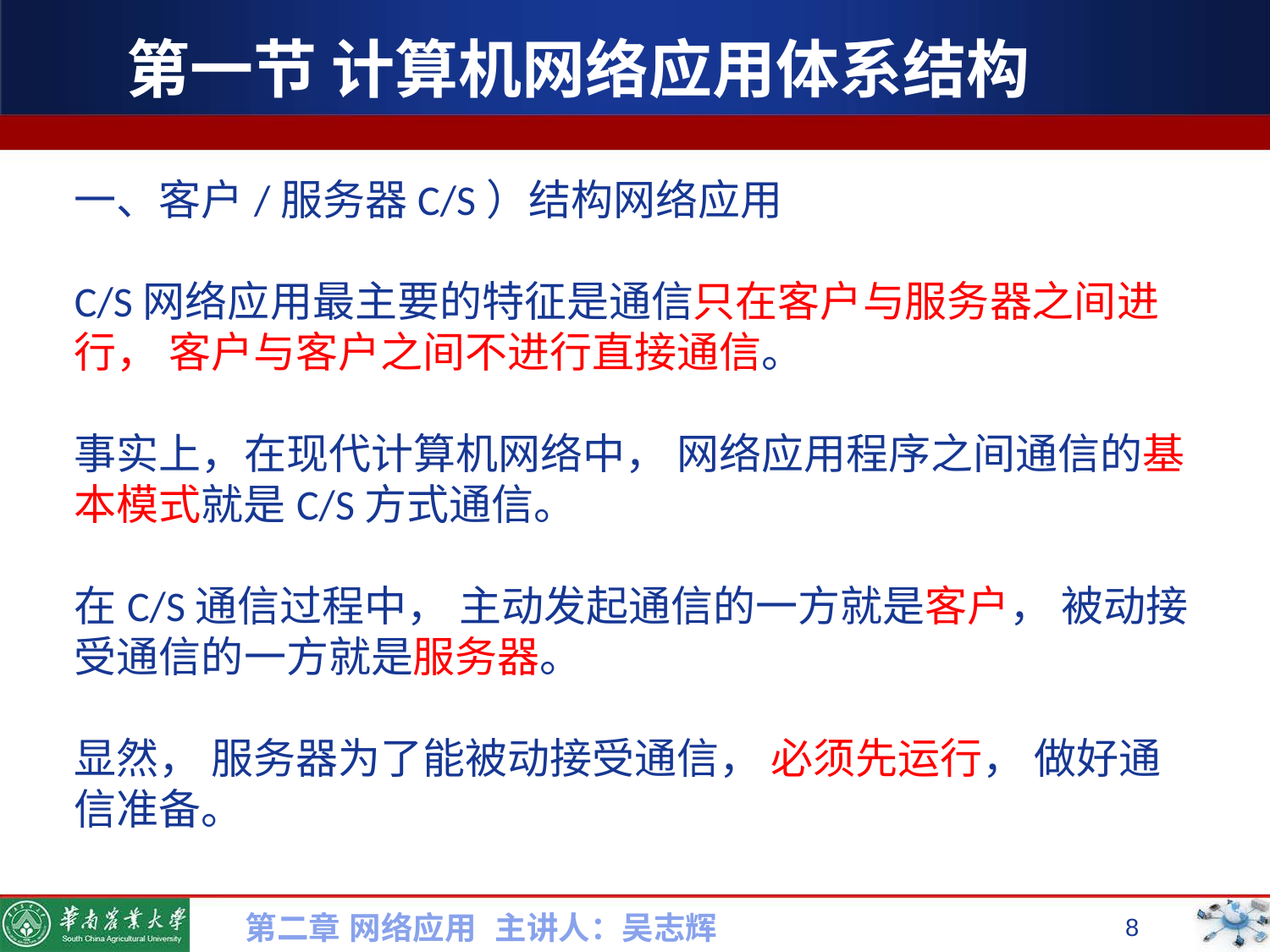

# 第一节 计算机网络应用体系结构
一、客户/服务器C/S）结构网络应用

C/S网络应用最主要的特征是通信只在客户与服务器之间进行， 客户与客户之间不进行直接通信。

事实上，在现代计算机网络中， 网络应用程序之间通信的基本模式就是C/S方式通信。

在C/S通信过程中， 主动发起通信的一方就是客户， 被动接受通信的一方就是服务器。

显然， 服务器为了能被动接受通信， 必须先运行， 做好通信准备。
第二章 网络应用  主讲人：吴志辉
8